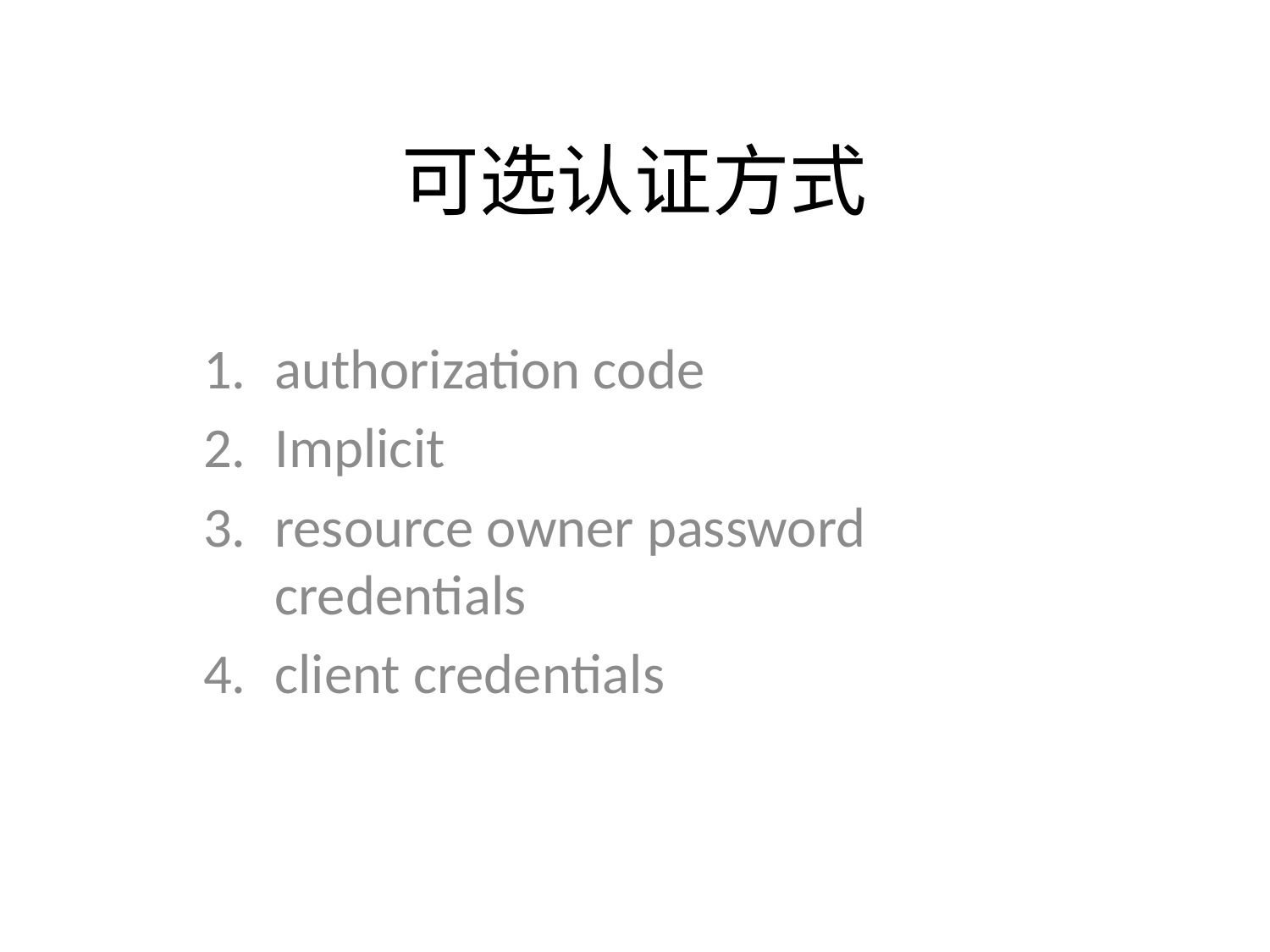

# 可选认证方式
authorization code
Implicit
resource owner password credentials
client credentials